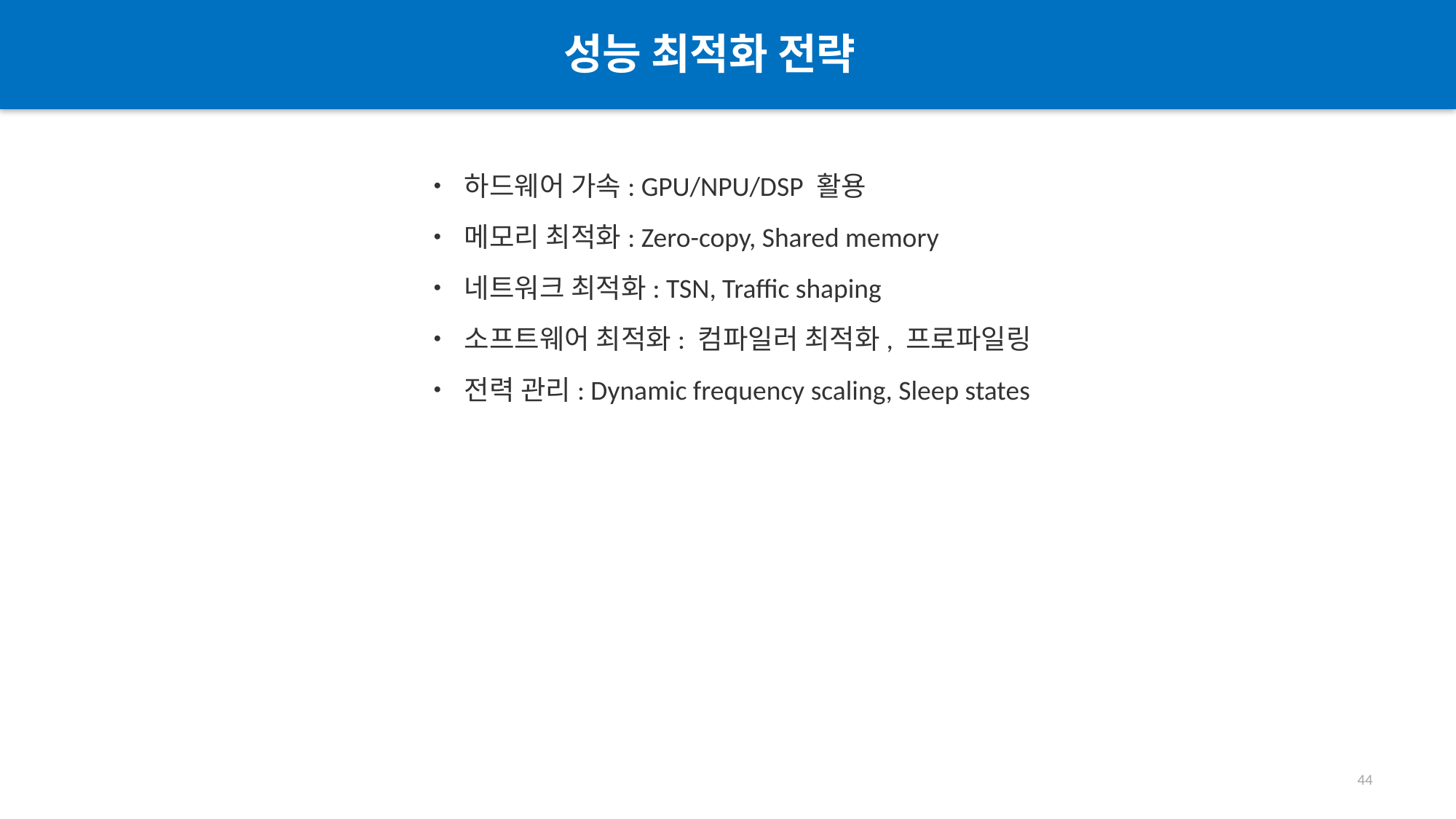

성능 최적화 전략
#
• 하드웨어 가속: GPU/NPU/DSP 활용
• 메모리 최적화: Zero-copy, Shared memory
• 네트워크 최적화: TSN, Traffic shaping
• 소프트웨어 최적화: 컴파일러 최적화, 프로파일링
• 전력 관리: Dynamic frequency scaling, Sleep states
44